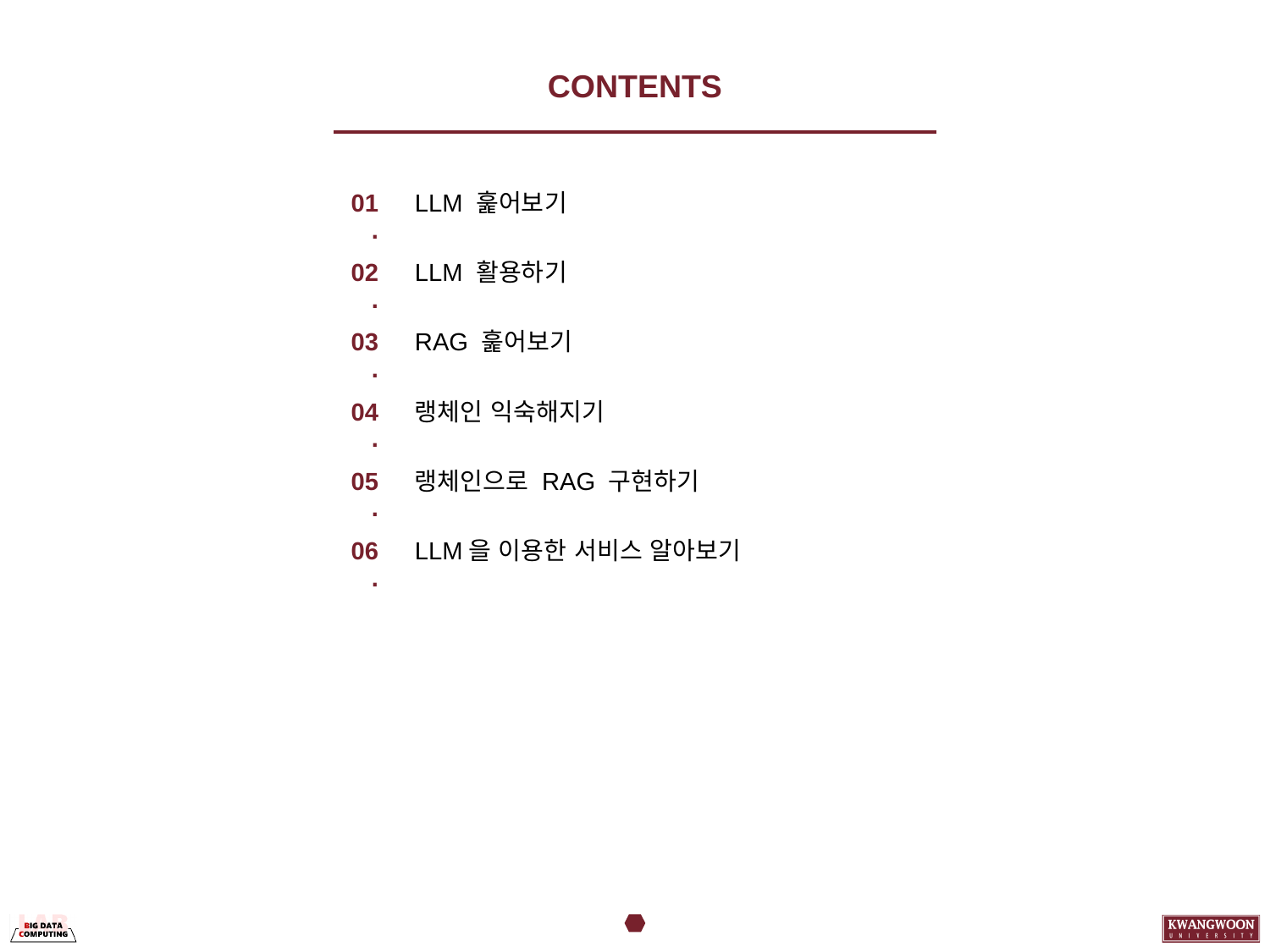

01.
LLM 훑어보기
02.
LLM 활용하기
03.
RAG 훑어보기
04.
랭체인 익숙해지기
05.
랭체인으로 RAG 구현하기
06.
LLM을 이용한 서비스 알아보기